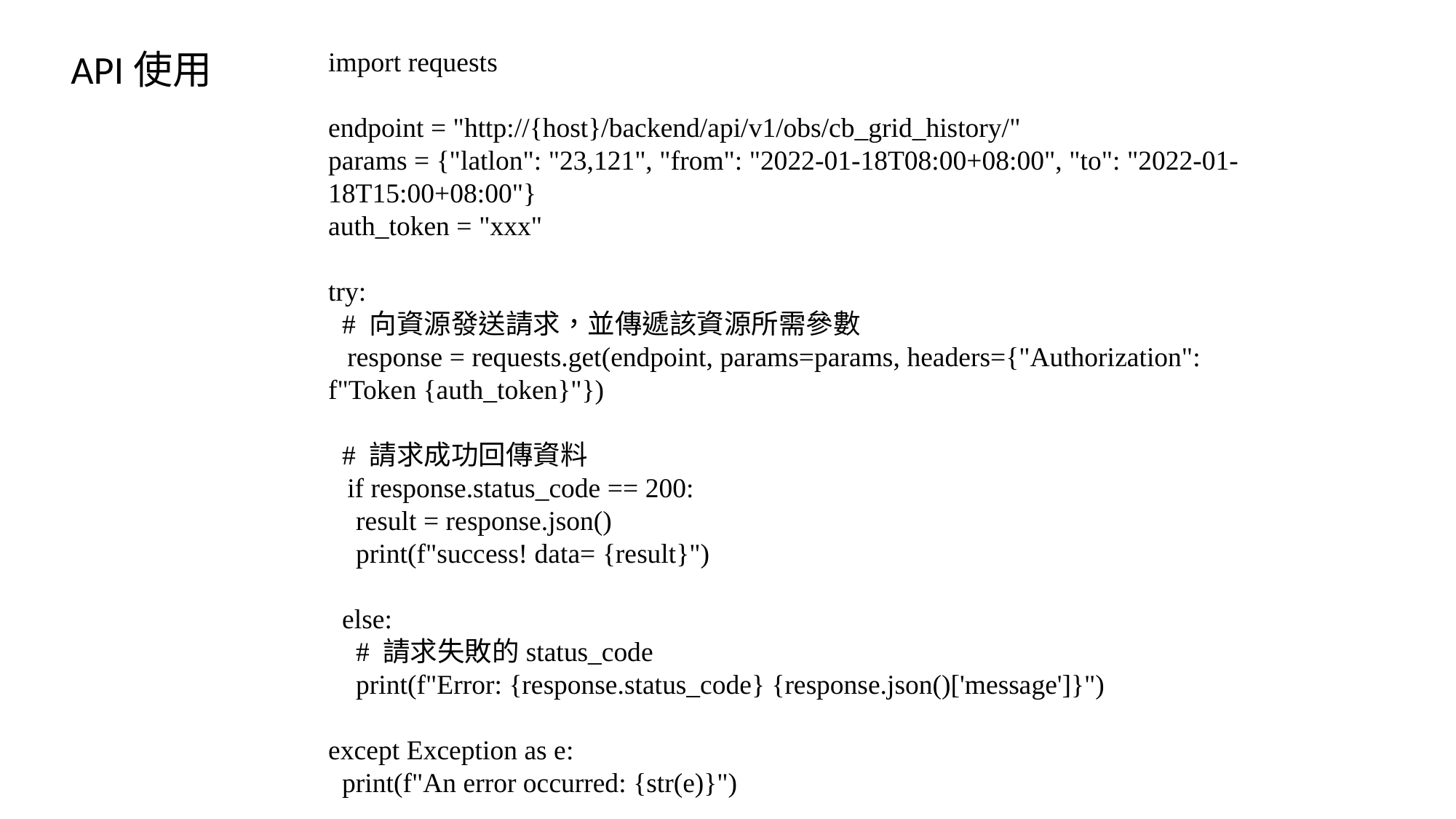

API使用
import requests
endpoint = "http://{host}/backend/api/v1/obs/cb_grid_history/"
params = {"latlon": "23,121", "from": "2022-01-18T08:00+08:00", "to": "2022-01-18T15:00+08:00"}
auth_token = "xxx"
try:
  # 向資源發送請求，並傳遞該資源所需參數
  response = requests.get(endpoint, params=params, headers={"Authorization": f"Token {auth_token}"})
  # 請求成功回傳資料
  if response.status_code == 200:
    result = response.json()
    print(f"success! data= {result}")
  else:
    # 請求失敗的status_code
    print(f"Error: {response.status_code} {response.json()['message']}")
except Exception as e:
  print(f"An error occurred: {str(e)}")